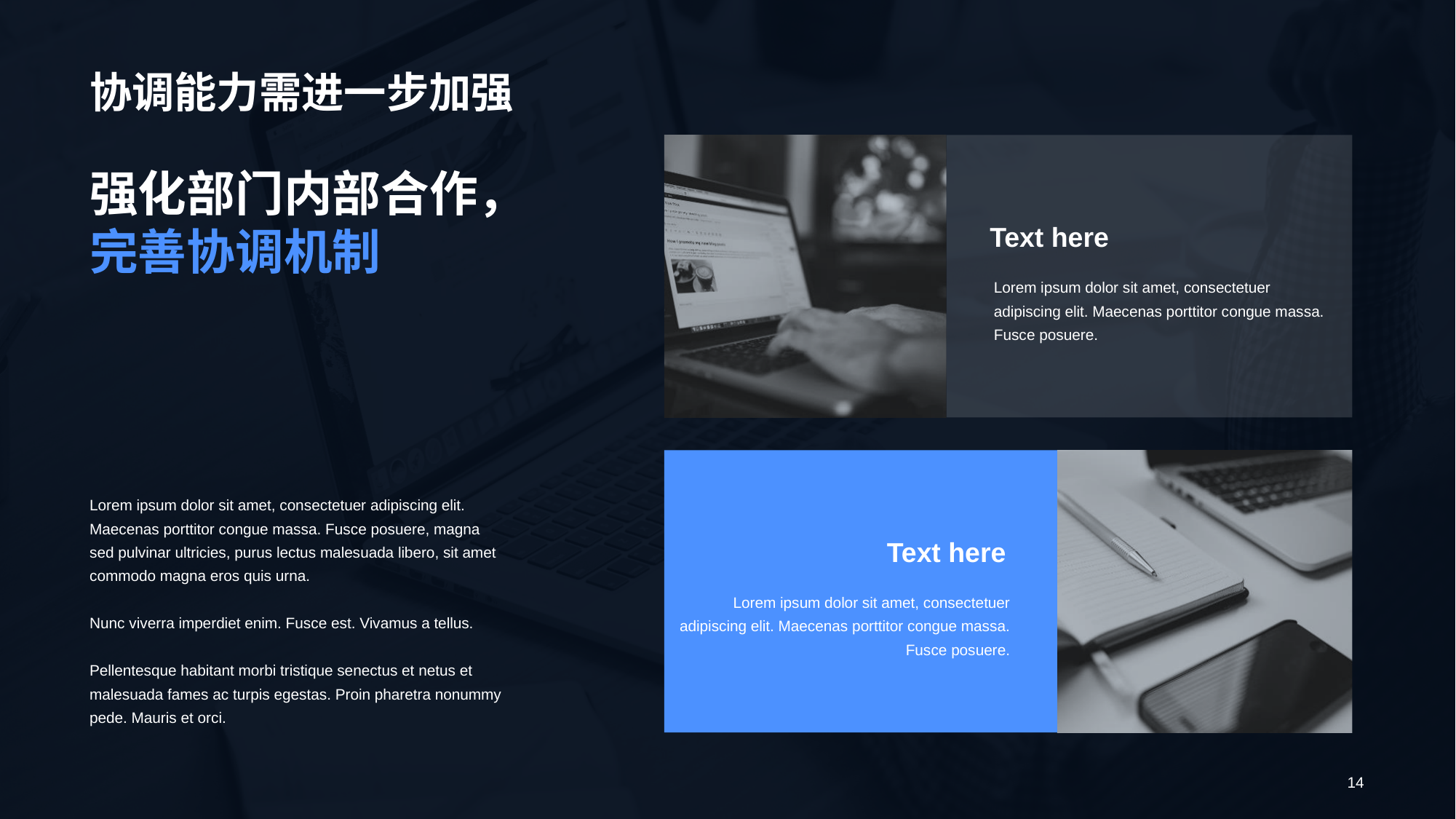

# 协调能力需进一步加强

Lorem ipsum dolor sit amet, consectetuer adipiscing elit. Maecenas porttitor congue massa. Fusce posuere.
Text here
Lorem ipsum dolor sit amet, consectetuer adipiscing elit. Maecenas porttitor congue massa. Fusce posuere.
Text here

强化部门内部合作，
完善协调机制
Lorem ipsum dolor sit amet, consectetuer adipiscing elit. Maecenas porttitor congue massa. Fusce posuere, magna sed pulvinar ultricies, purus lectus malesuada libero, sit amet commodo magna eros quis urna.

Nunc viverra imperdiet enim. Fusce est. Vivamus a tellus.

Pellentesque habitant morbi tristique senectus et netus et malesuada fames ac turpis egestas. Proin pharetra nonummy pede. Mauris et orci.
14